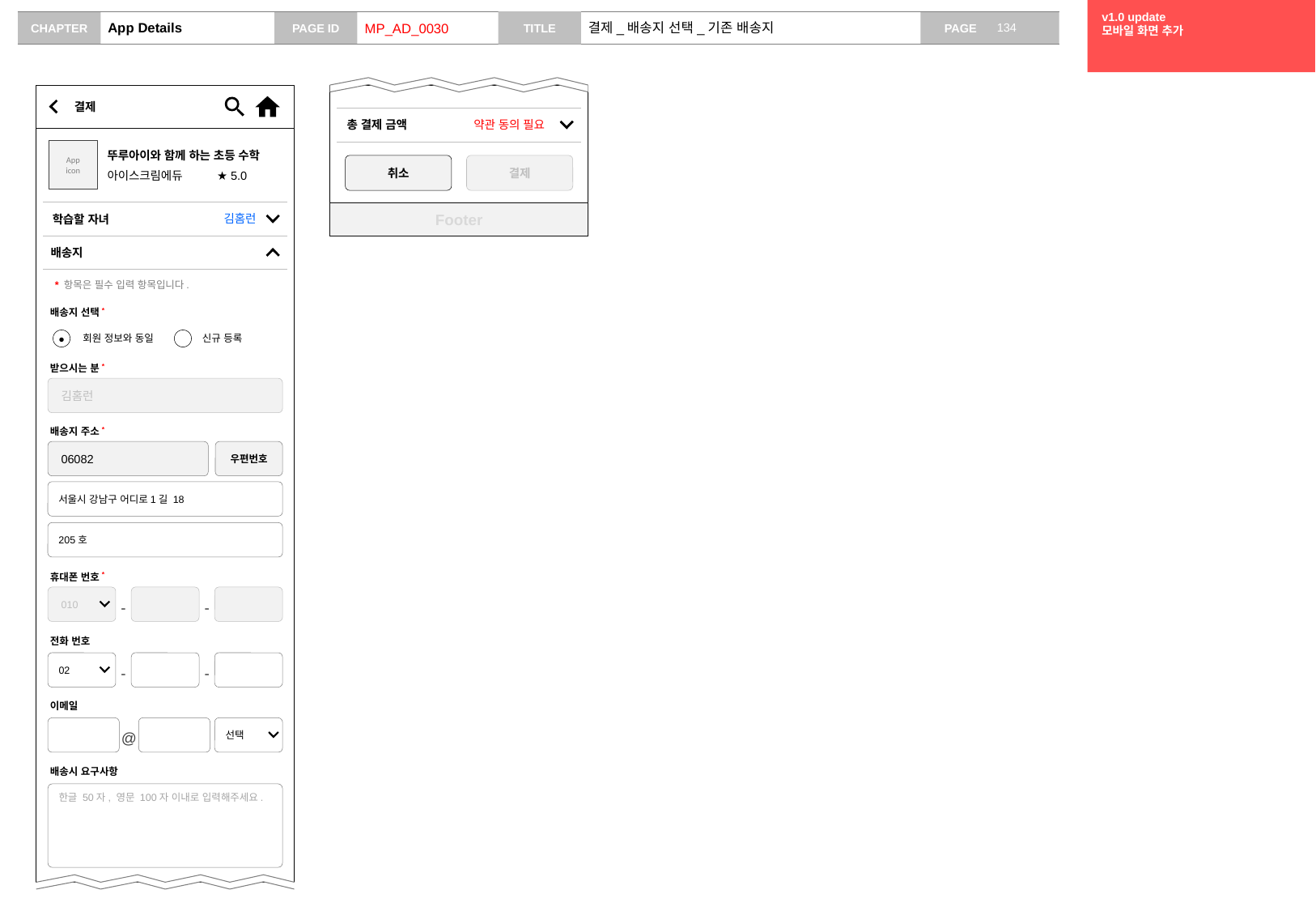

v1.0 update
모바일 화면 추가

# App Details
MP_AD_0030
결제_배송지 선택_기존 배송지
결제

총 결제 금액
약관 동의 필요

App
icon
뚜루아이와 함께 하는 초등 수학
취소
결제
아이스크림에듀
★ 5.0
Footer
김홈런
학습할 자녀

배송지

* 항목은 필수 입력 항목입니다.
배송지 선택*
●

회원 정보와 동일
신규 등록
받으시는 분*
김홈런
배송지 주소*
06082
우편번호
서울시 강남구 어디로1길 18
205호
휴대폰 번호*
010

-
-

전화 번호
02

-
-

이메일

선택
@

배송시 요구사항
한글 50자, 영문 100자 이내로 입력해주세요.